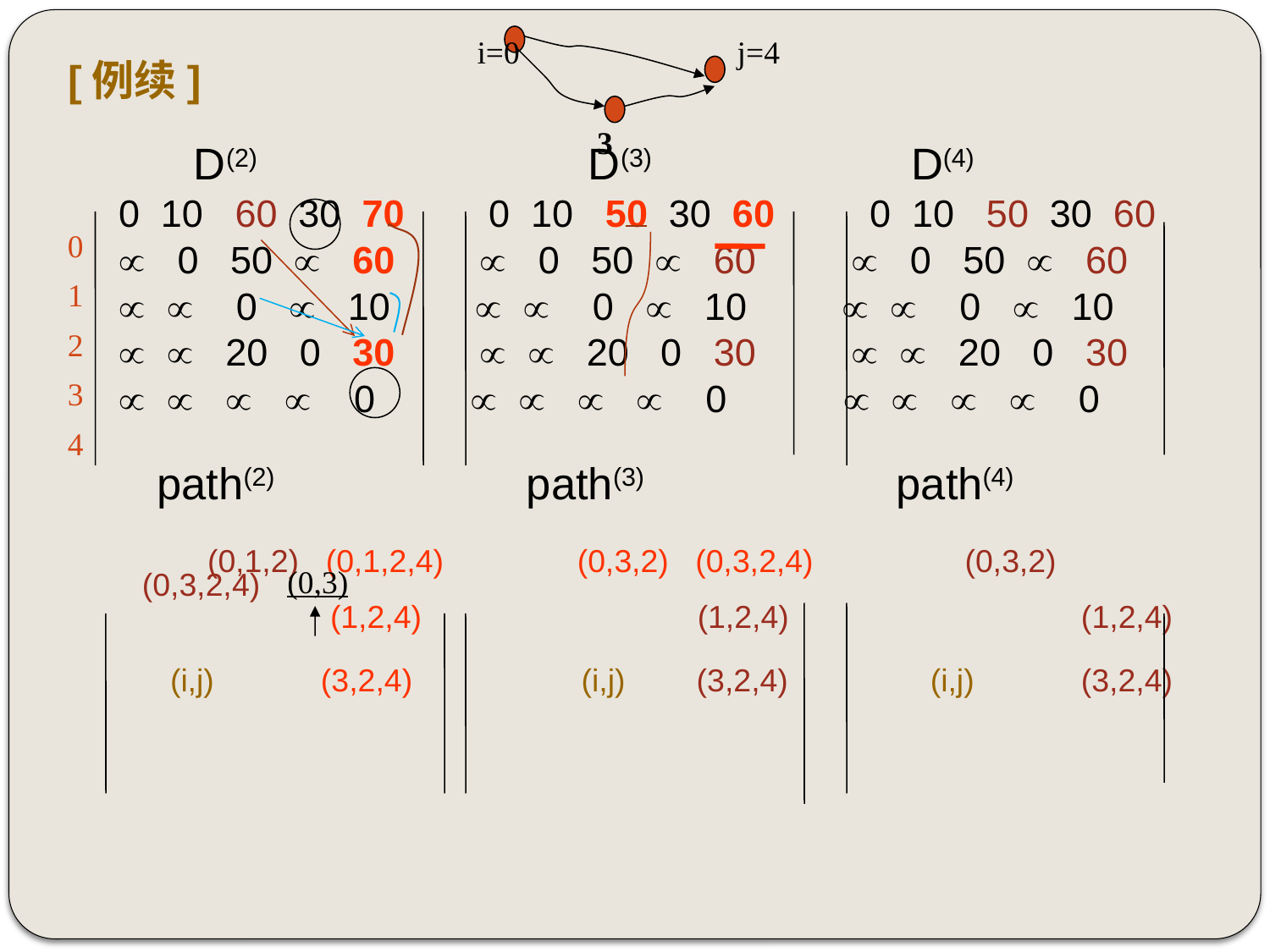

i=0

j=4

3
# [例续]
       D(2)                           D(3)                                    D(4)
 0  10   60  30  70        0  10   50  30  60         0  10   50  30  60
 ∝   0   50  ∝   60        ∝   0   50  ∝   60         ∝   0   50  ∝   60
 ∝  ∝    0   ∝   10        ∝  ∝    0   ∝   10         ∝  ∝    0   ∝   10
 ∝  ∝   20   0   30        ∝  ∝   20   0   30         ∝  ∝   20   0   30
 ∝  ∝   ∝   ∝    0         ∝  ∝   ∝   ∝    0           ∝  ∝   ∝   ∝    0

    path(2)                           path(3)                                   path(4)

           (0,1,2)   (0,1,2,4)               (0,3,2)   (0,3,2,4)                 (0,3,2)   (0,3,2,4)
                         (1,2,4)                               (1,2,4)                                 (1,2,4)

       (i,j)            (3,2,4)                   (i,j)        (3,2,4)                (i,j)            (3,2,4)

0
1
2
3
4

(0,3)